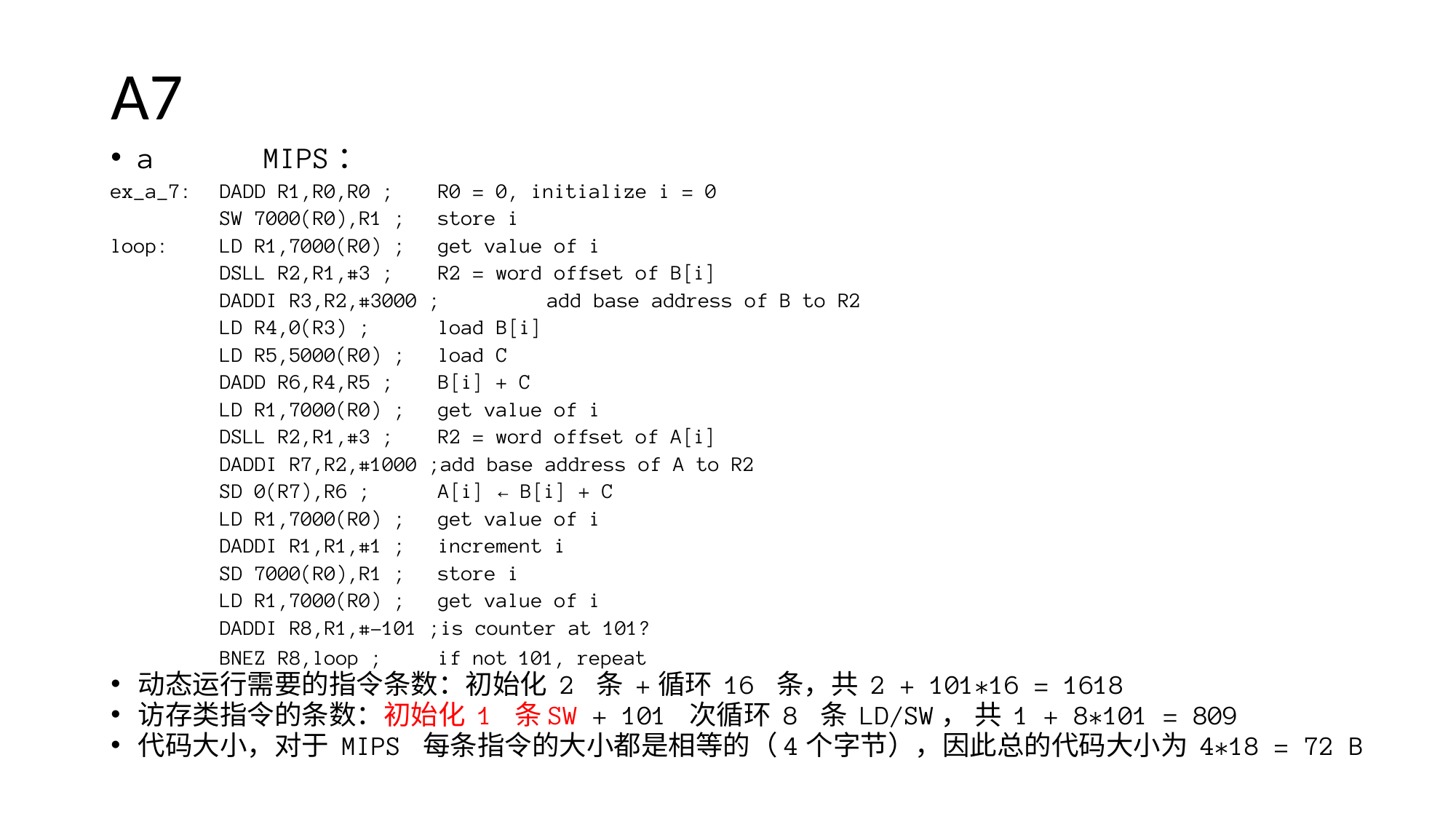

# A7
a	 MIPS：
ex_a_7: 	DADD R1,R0,R0 ;	R0 = 0, initialize i = 0
	SW 7000(R0),R1 ;	store i
loop: 	LD R1,7000(R0) ;	get value of i
	DSLL R2,R1,#3 ;	R2 = word offset of B[i]
	DADDI R3,R2,#3000 ;	add base address of B to R2
	LD R4,0(R3) ;	load B[i]
	LD R5,5000(R0) ;	load C
	DADD R6,R4,R5 ;	B[i] + C
	LD R1,7000(R0) ;	get value of i
	DSLL R2,R1,#3 ;	R2 = word offset of A[i]
	DADDI R7,R2,#1000 ;add base address of A to R2
	SD 0(R7),R6 ;	A[i] ← B[i] + C
	LD R1,7000(R0) ;	get value of i
	DADDI R1,R1,#1 ;	increment i
	SD 7000(R0),R1 ;	store i
	LD R1,7000(R0) ;	get value of i
	DADDI R8,R1,#-101 ;is counter at 101?
	BNEZ R8,loop ;	if not 101, repeat
动态运行需要的指令条数：初始化 2 条 +循环 16 条，共 2 + 101*16 = 1618
访存类指令的条数：初始化 1 条SW + 101 次循环 8 条 LD/SW， 共 1 + 8*101 = 809
代码大小，对于 MIPS 每条指令的大小都是相等的（4个字节），因此总的代码大小为 4*18 = 72 B